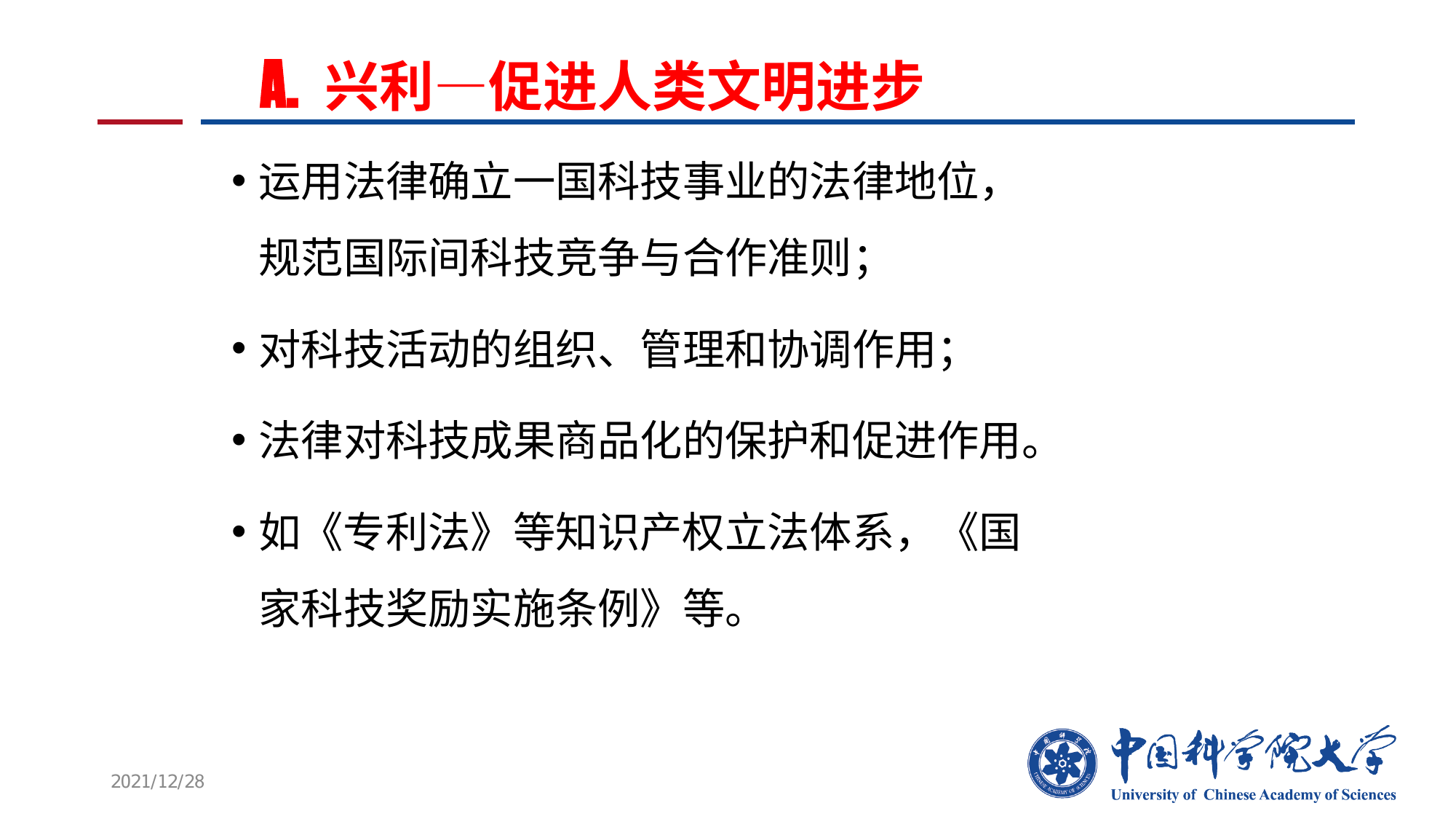

# A. 兴利—促进人类文明进步
运用法律确立一国科技事业的法律地位，规范国际间科技竞争与合作准则；
对科技活动的组织、管理和协调作用；
法律对科技成果商品化的保护和促进作用。
如《专利法》等知识产权立法体系，《国家科技奖励实施条例》等。
2021/12/28